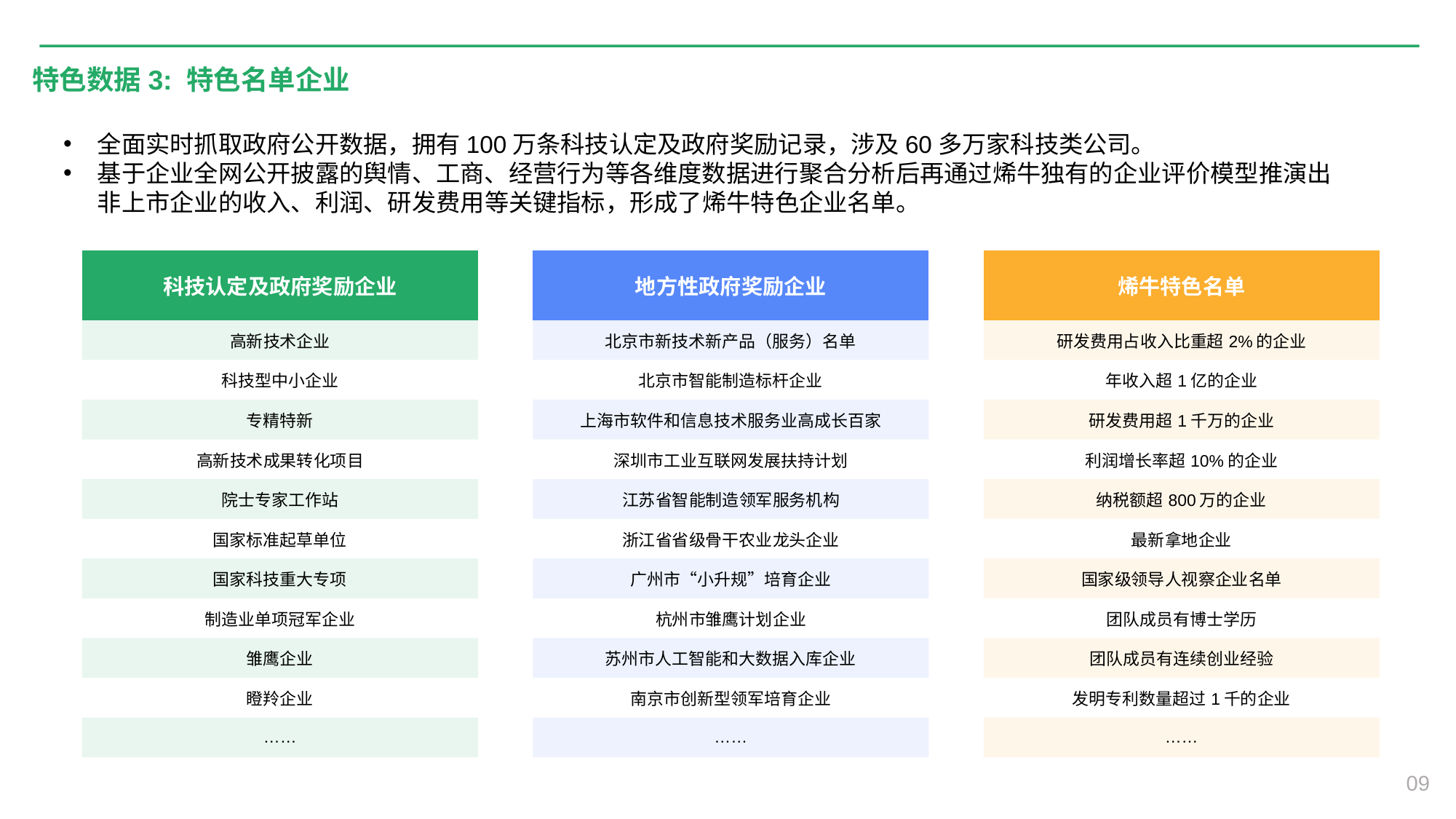

特色数据3: 特色名单企业
全面实时抓取政府公开数据，拥有100万条科技认定及政府奖励记录，涉及60多万家科技类公司。
基于企业全网公开披露的舆情、工商、经营行为等各维度数据进行聚合分析后再通过烯牛独有的企业评价模型推演出非上市企业的收入、利润、研发费用等关键指标，形成了烯牛特色企业名单。
| 科技认定及政府奖励企业 |
| --- |
| 高新技术企业 |
| 科技型中小企业 |
| 专精特新 |
| 高新技术成果转化项目 |
| 院士专家工作站 |
| 国家标准起草单位 |
| 国家科技重大专项 |
| 制造业单项冠军企业 |
| 雏鹰企业 |
| 瞪羚企业 |
| …… |
| 地方性政府奖励企业 |
| --- |
| 北京市新技术新产品（服务）名单 |
| 北京市智能制造标杆企业 |
| 上海市软件和信息技术服务业高成长百家 |
| 深圳市工业互联网发展扶持计划 |
| 江苏省智能制造领军服务机构 |
| 浙江省省级骨干农业龙头企业 |
| 广州市“小升规”培育企业 |
| 杭州市雏鹰计划企业 |
| 苏州市人工智能和大数据入库企业 |
| 南京市创新型领军培育企业 |
| …… |
| 烯牛特色名单 |
| --- |
| 研发费用占收入比重超2%的企业 |
| 年收入超1亿的企业 |
| 研发费用超1千万的企业 |
| 利润增长率超10%的企业 |
| 纳税额超800万的企业 |
| 最新拿地企业 |
| 国家级领导人视察企业名单 |
| 团队成员有博士学历 |
| 团队成员有连续创业经验 |
| 发明专利数量超过1千的企业 |
| …… |
09